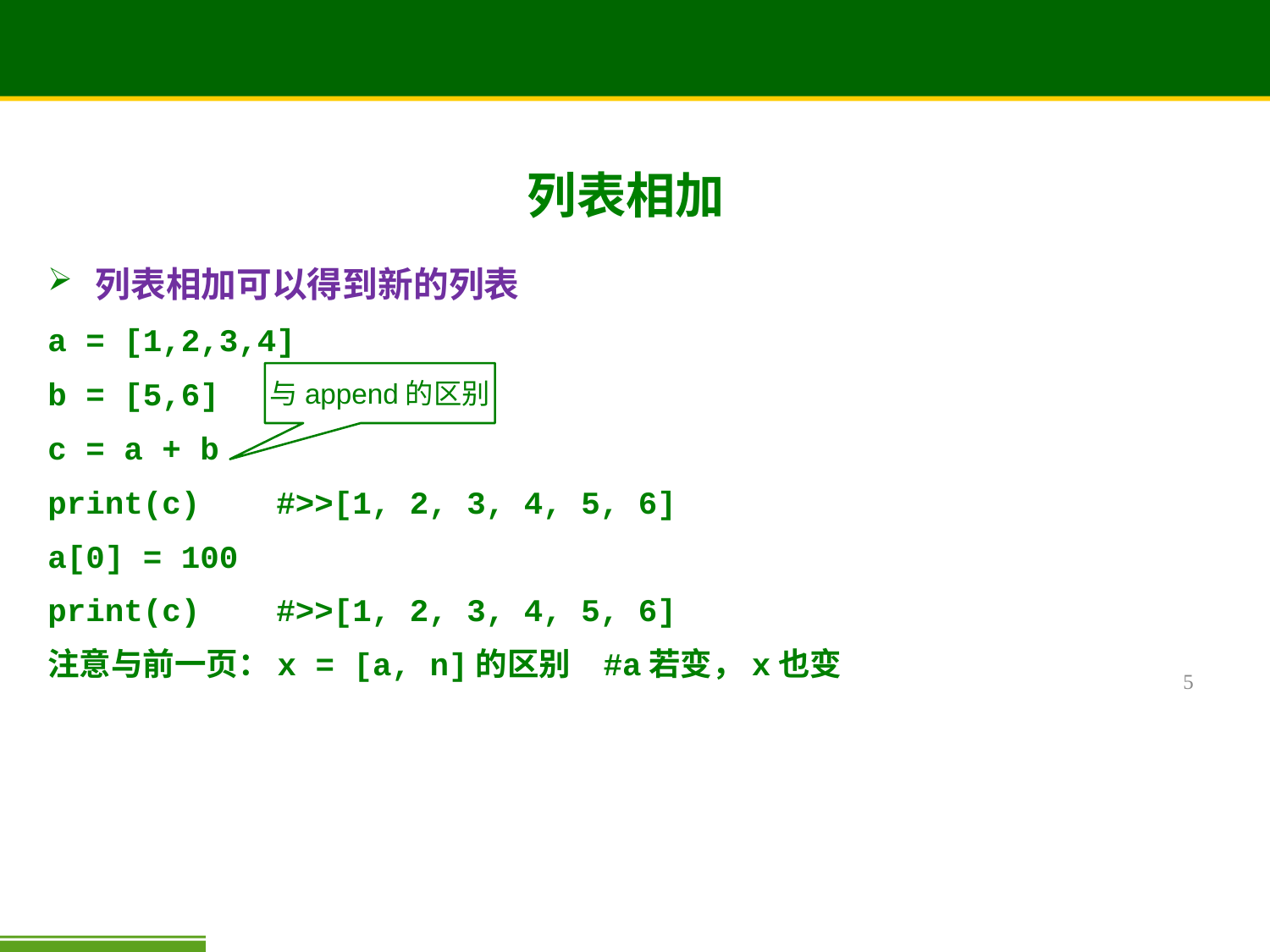

# 列表相加
列表相加可以得到新的列表
a = [1,2,3,4]
b = [5,6]
c = a + b
print(c)    #>>[1, 2, 3, 4, 5, 6]
a[0] = 100
print(c)    #>>[1, 2, 3, 4, 5, 6]
注意与前一页：x = [a, n]的区别 	#a若变，x也变

与append的区别
5